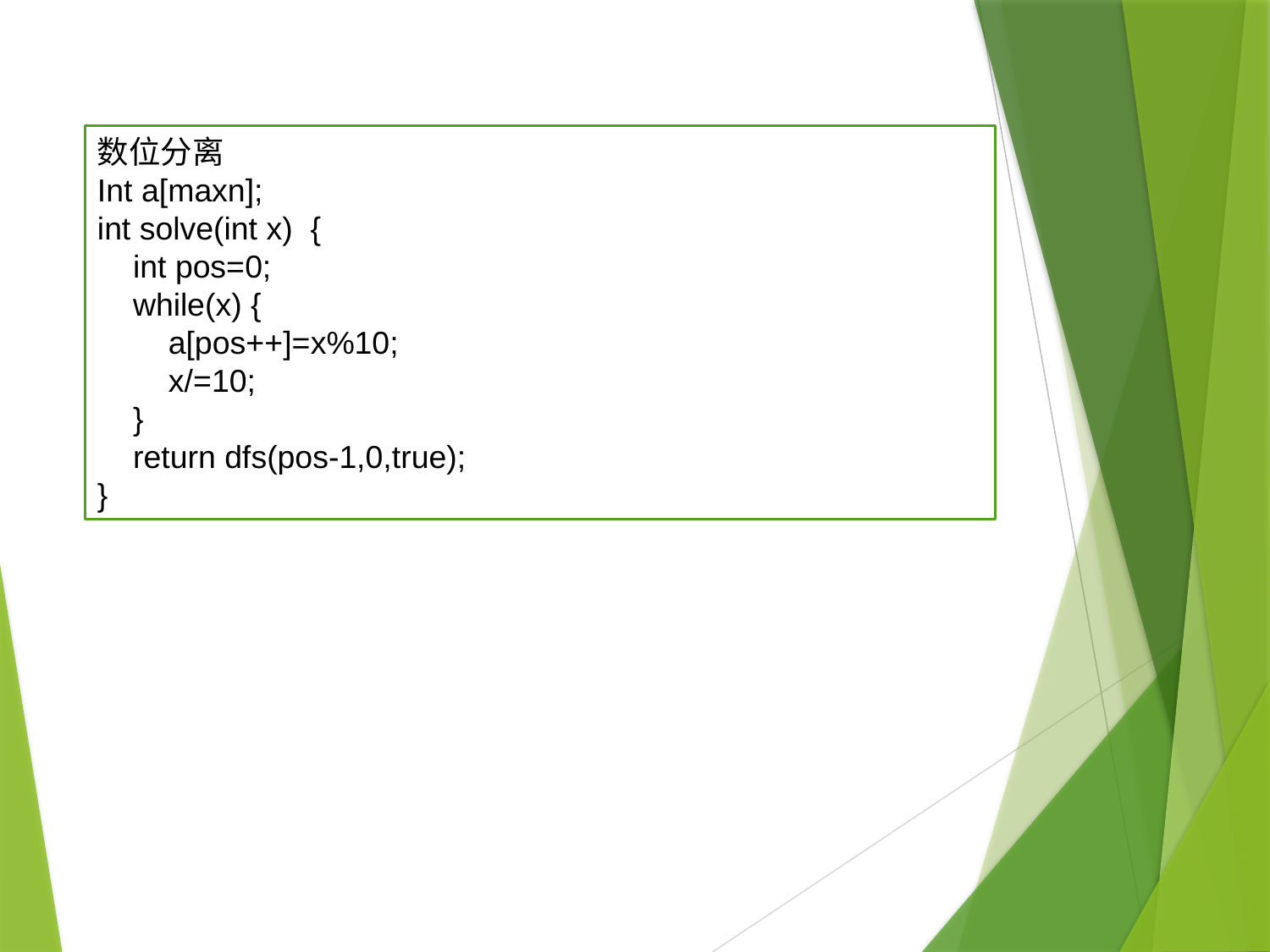

数位分离
Int a[maxn];
int solve(int x)  {
    int pos=0;
    while(x) {
        a[pos++]=x%10;
        x/=10;
    }
    return dfs(pos-1,0,true);
}